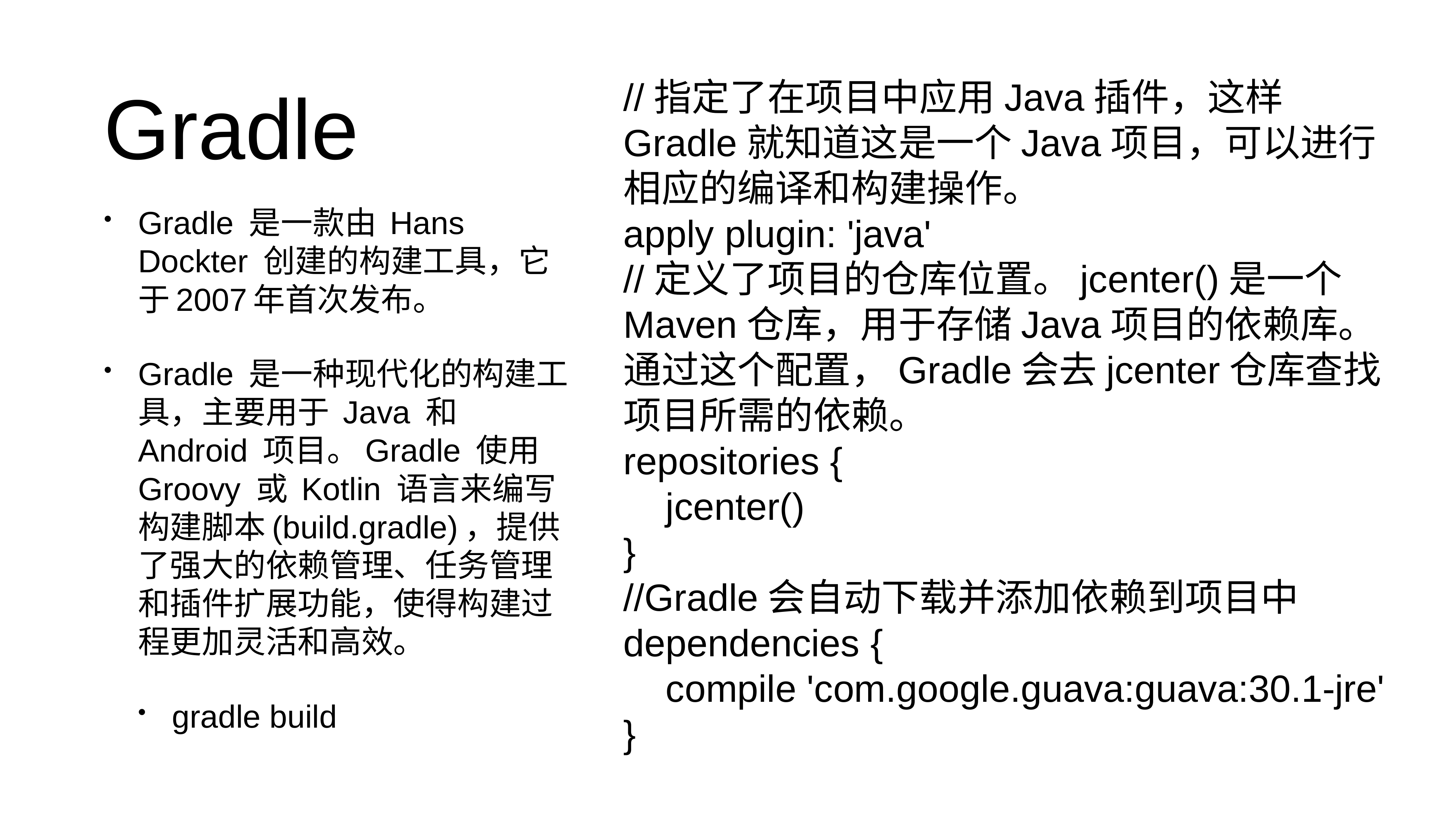

# Gradle
//指定了在项目中应用Java插件，这样Gradle就知道这是一个Java项目，可以进行相应的编译和构建操作。
apply plugin: 'java'
//定义了项目的仓库位置。jcenter()是一个Maven仓库，用于存储Java项目的依赖库。通过这个配置，Gradle会去jcenter仓库查找项目所需的依赖。
repositories {
    jcenter()
}
//Gradle会自动下载并添加依赖到项目中
dependencies {
    compile 'com.google.guava:guava:30.1-jre'
}
Gradle 是一款由 Hans Dockter 创建的构建工具，它于2007年首次发布。
Gradle 是一种现代化的构建工具，主要用于 Java 和 Android 项目。Gradle 使用 Groovy 或 Kotlin 语言来编写构建脚本(build.gradle)，提供了强大的依赖管理、任务管理和插件扩展功能，使得构建过程更加灵活和高效。
gradle build